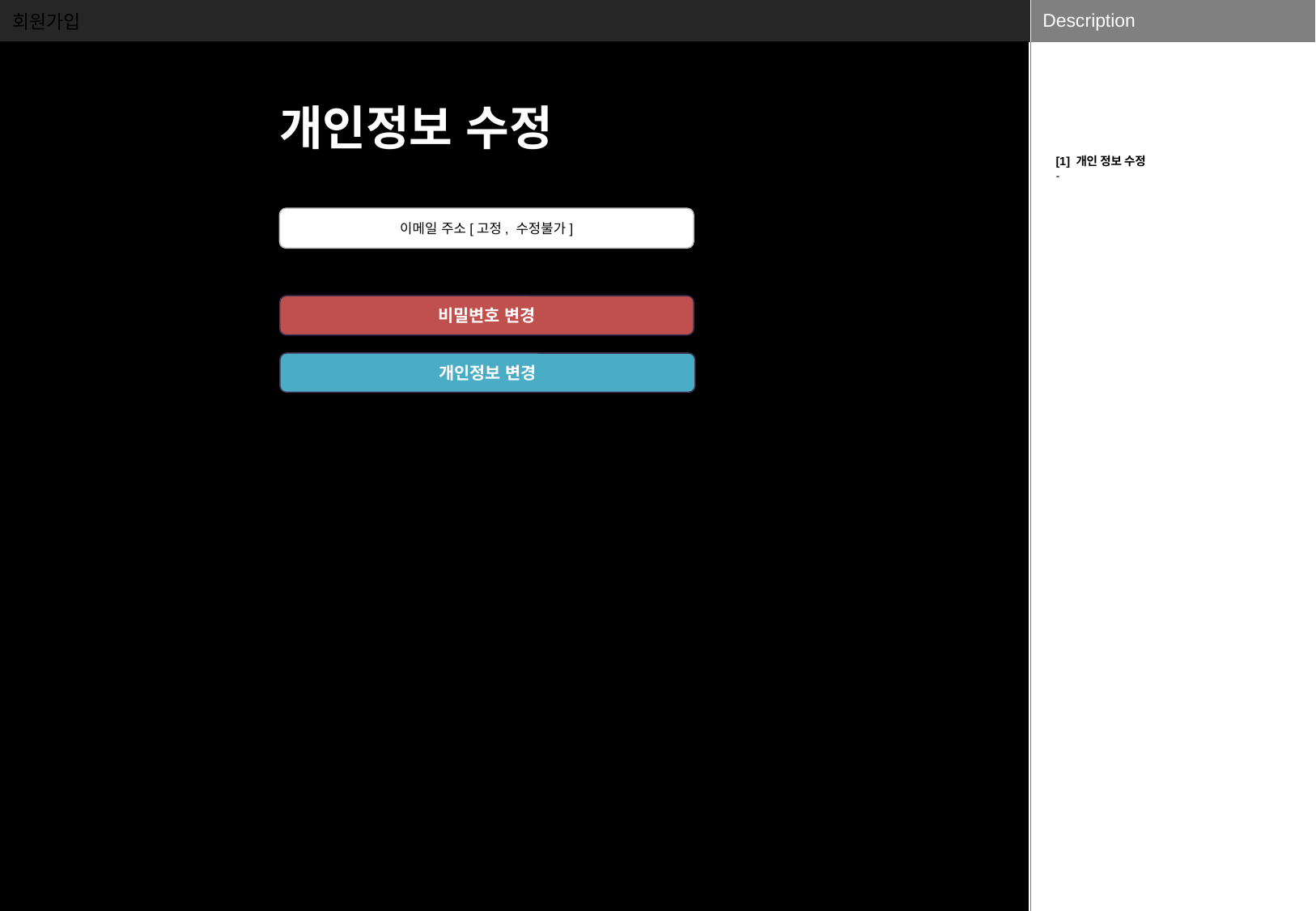

회원가입

개인정보 수정

[1] 개인 정보 수정
-

이메일 주소[고정, 수정불가]
비밀변호 변경
개인정보 변경